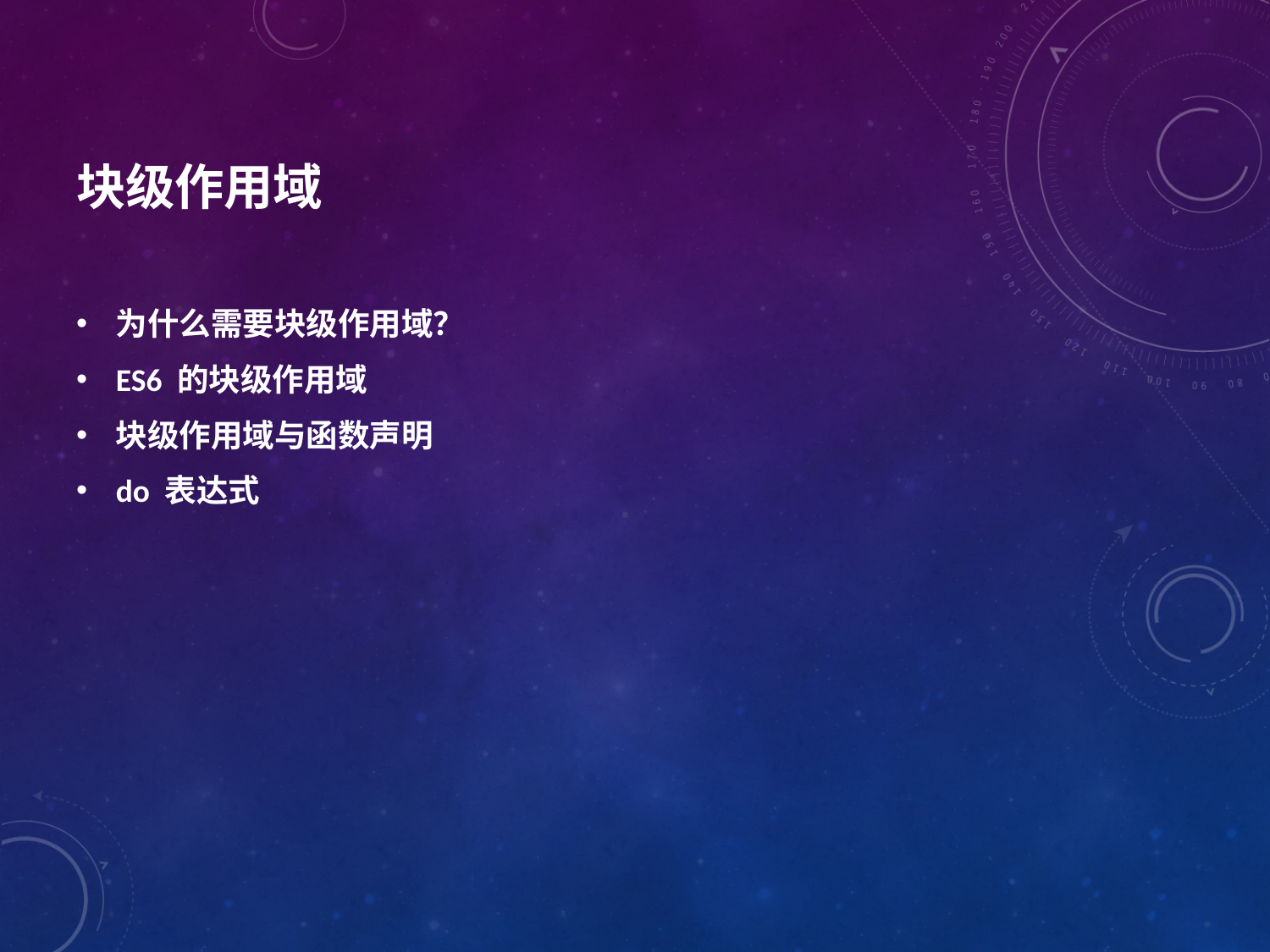

# 块级作用域
为什么需要块级作用域？
ES6 的块级作用域
块级作用域与函数声明
do 表达式